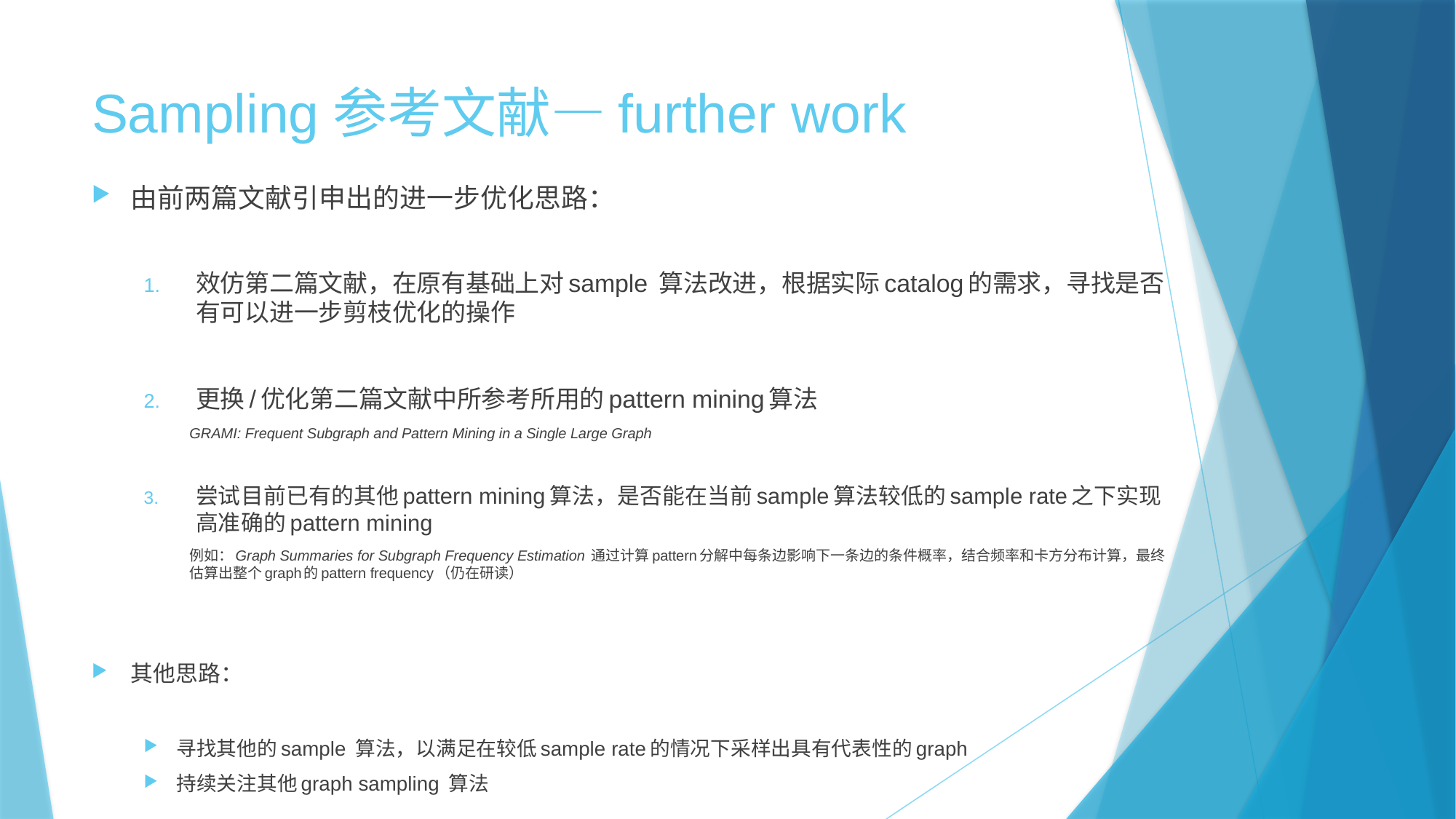

# Sampling参考文献—further work
由前两篇文献引申出的进一步优化思路：

效仿第二篇文献，在原有基础上对sample 算法改进，根据实际catalog的需求，寻找是否有可以进一步剪枝优化的操作

更换/优化第二篇文献中所参考所用的pattern mining算法
GRAMI: Frequent Subgraph and Pattern Mining in a Single Large Graph

尝试目前已有的其他pattern mining算法，是否能在当前sample算法较低的sample rate之下实现高准确的pattern mining
例如：Graph Summaries for Subgraph Frequency Estimation 通过计算pattern分解中每条边影响下一条边的条件概率，结合频率和卡方分布计算，最终估算出整个graph的pattern frequency（仍在研读）

其他思路：

寻找其他的sample 算法，以满足在较低sample rate的情况下采样出具有代表性的graph
持续关注其他graph sampling 算法